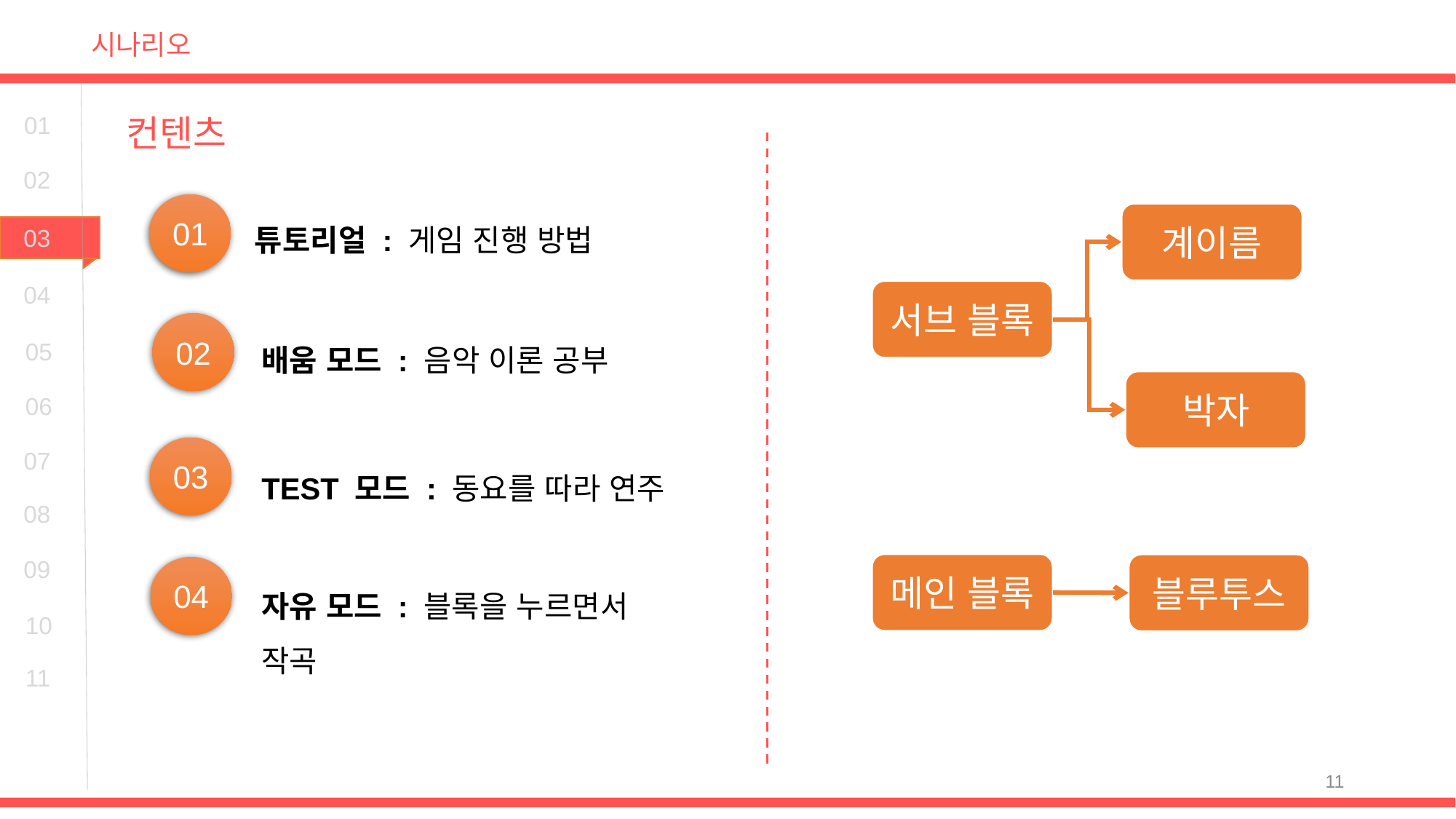

시나리오

01
컨텐츠
02
01
튜토리얼 : 게임 진행 방법
02
배움 모드 : 음악 이론 공부
03
TEST 모드 : 동요를 따라 연주
04
자유 모드 : 블록을 누르면서 작곡
계이름
서브 블록
박자
메인 블록

03
04
05
06
07
08
09
블루투스
10
11
11